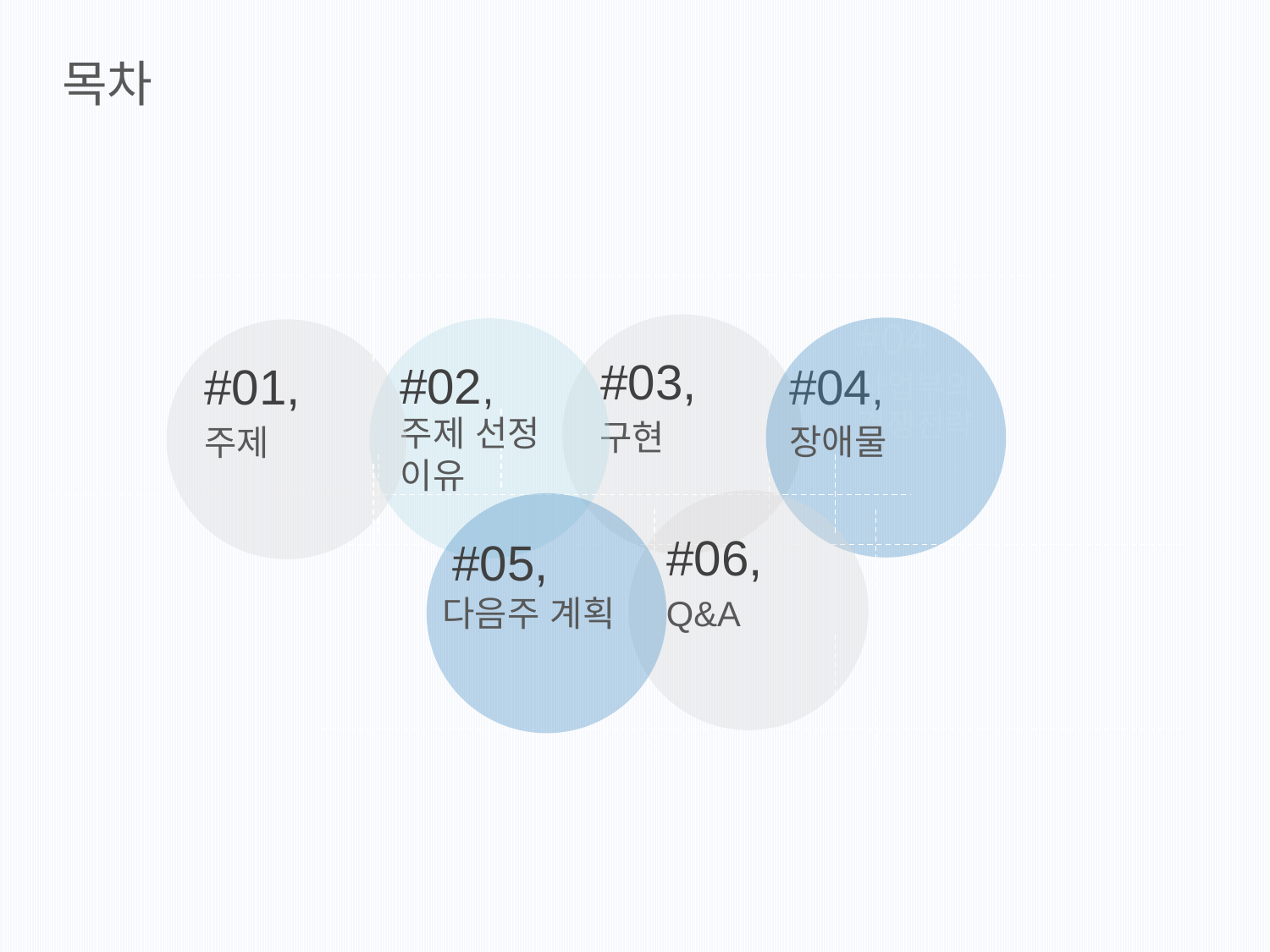

목차

#03,
구현

#01,
주제
#04
사업부의
경쟁전략

#02,
주제 선정 이유
#04,
장애물

#06,
Q&A

#05,
다음주 계획